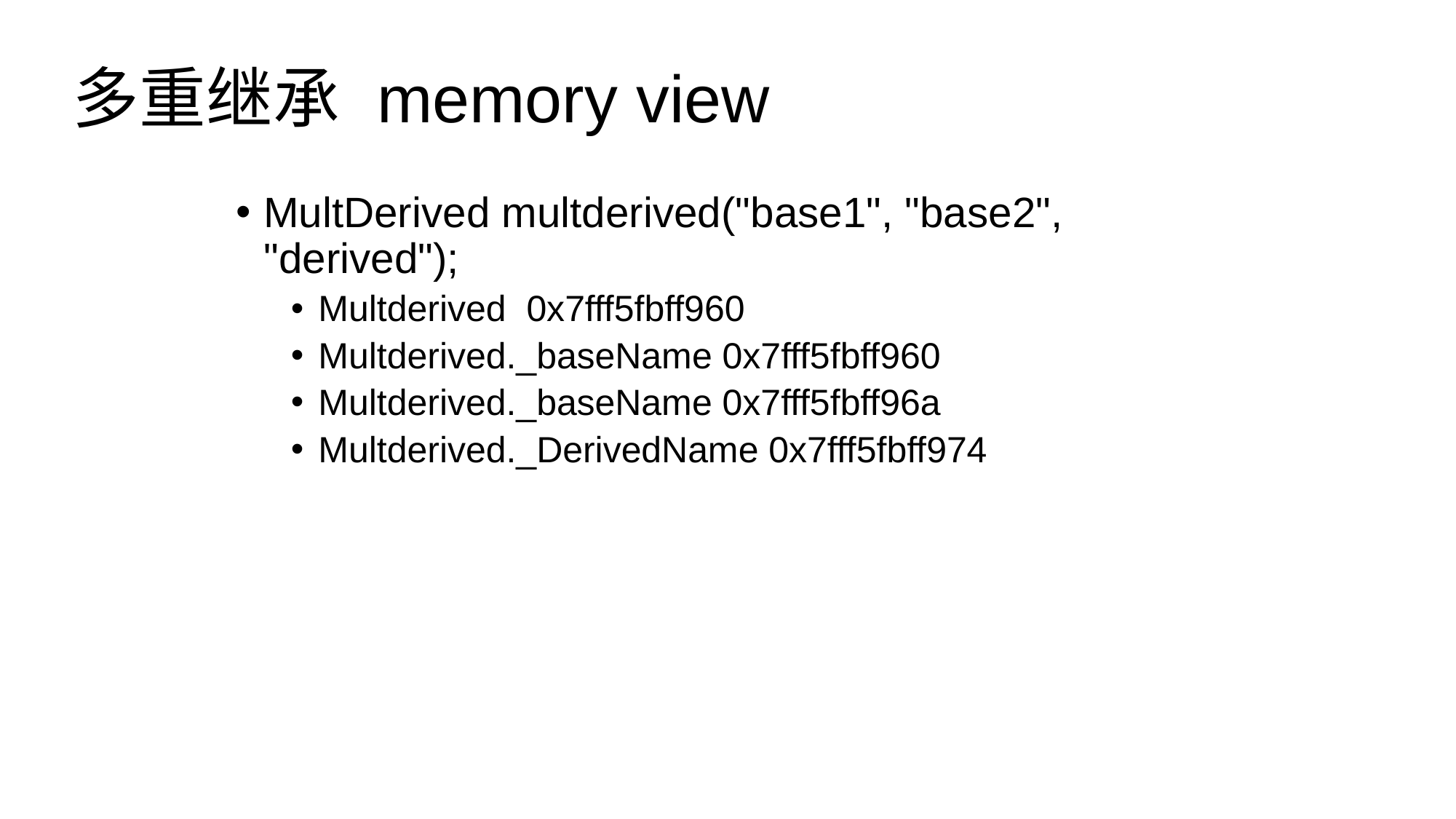

# 多重继承 memory view
MultDerived multderived("base1", "base2", "derived");
Multderived  0x7fff5fbff960
Multderived._baseName 0x7fff5fbff960
Multderived._baseName 0x7fff5fbff96a
Multderived._DerivedName 0x7fff5fbff974